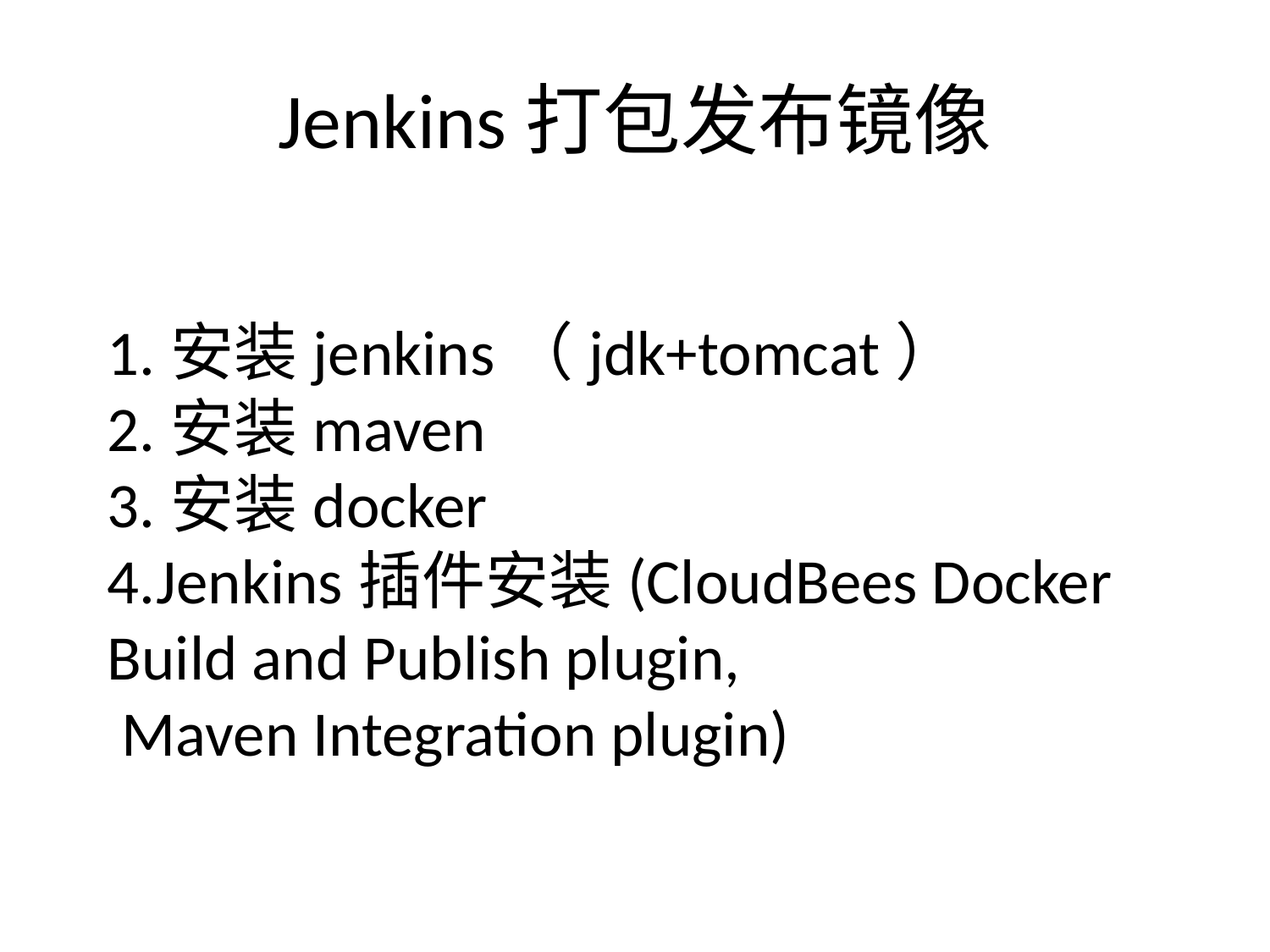

# Jenkins打包发布镜像
1.安装jenkins（jdk+tomcat）
2.安装maven
3.安装docker
4.Jenkins插件安装(CloudBees Docker Build and Publish plugin,
 Maven Integration plugin)